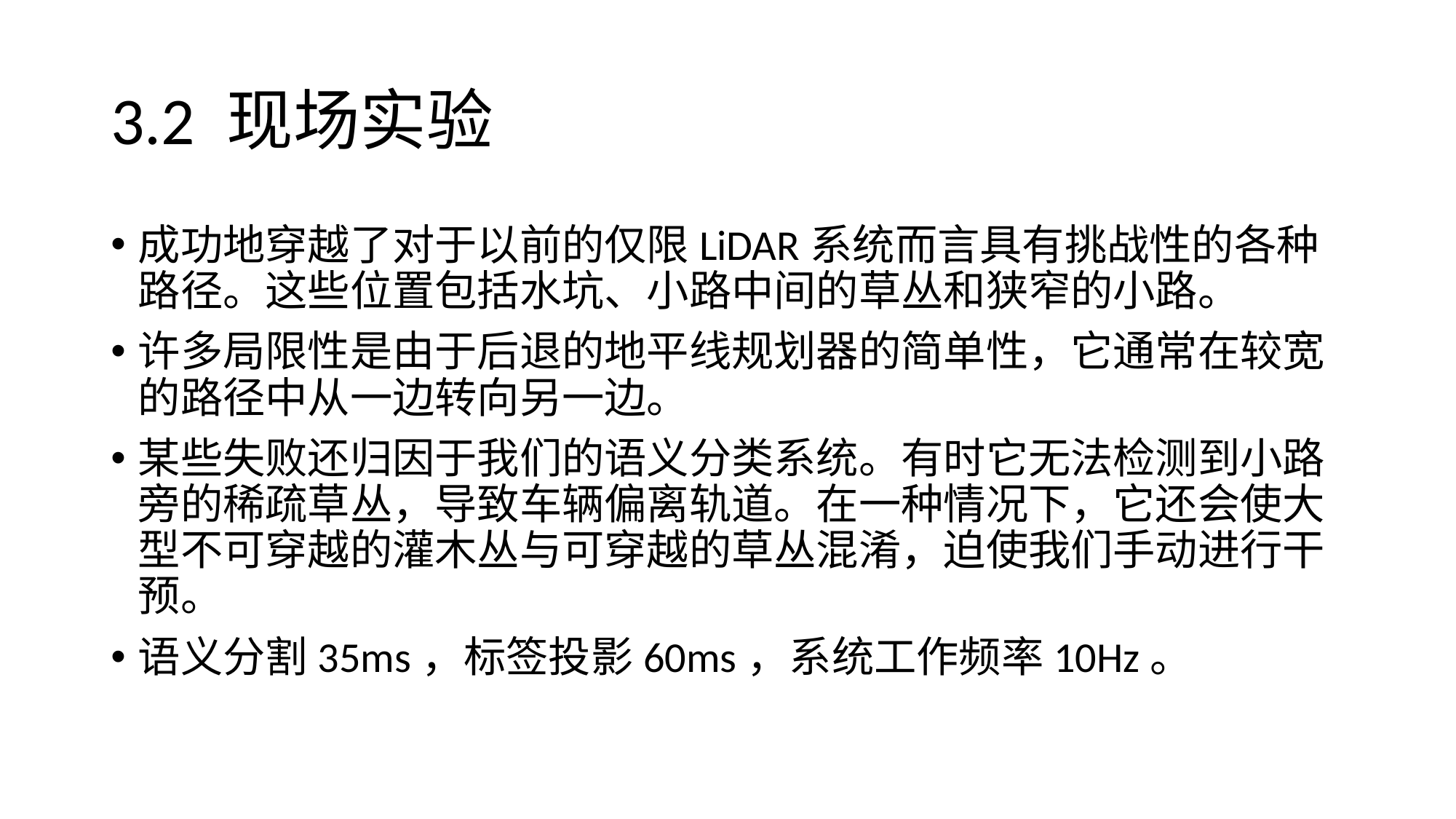

# 3.2 现场实验
成功地穿越了对于以前的仅限LiDAR系统而言具有挑战性的各种路径。这些位置包括水坑、小路中间的草丛和狭窄的小路。
许多局限性是由于后退的地平线规划器的简单性，它通常在较宽的路径中从一边转向另一边。
某些失败还归因于我们的语义分类系统。有时它无法检测到小路旁的稀疏草丛，导致车辆偏离轨道。在一种情况下，它还会使大型不可穿越的灌木丛与可穿越的草丛混淆，迫使我们手动进行干预。
语义分割35ms，标签投影60ms，系统工作频率10Hz。